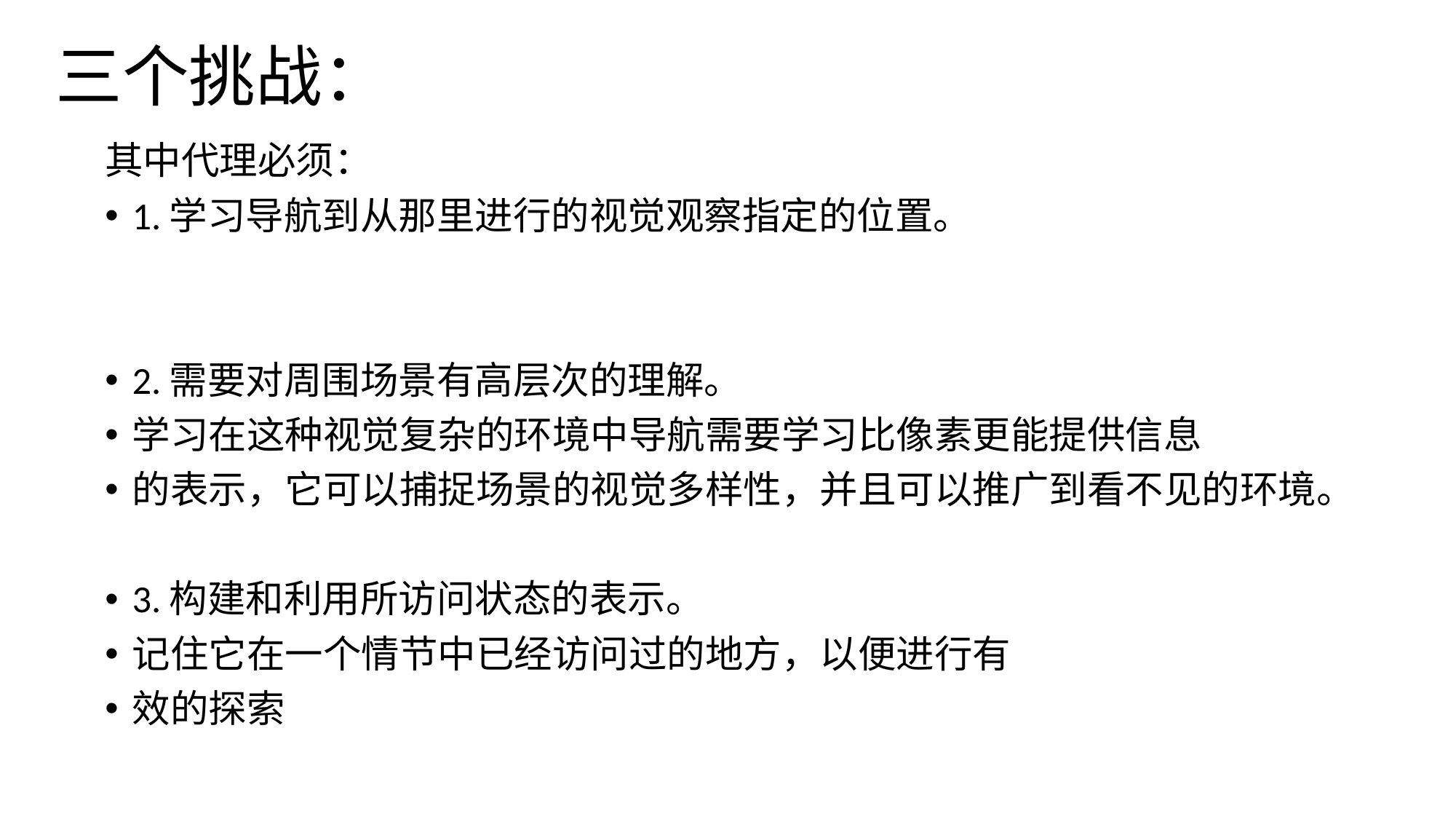

# 三个挑战：
其中代理必须：
1.学习导航到从那里进行的视觉观察指定的位置。

2.需要对周围场景有高层次的理解。
学习在这种视觉复杂的环境中导航需要学习比像素更能提供信息
的表示，它可以捕捉场景的视觉多样性，并且可以推广到看不见的环境。

3.构建和利用所访问状态的表示。
记住它在一个情节中已经访问过的地方，以便进行有
效的探索